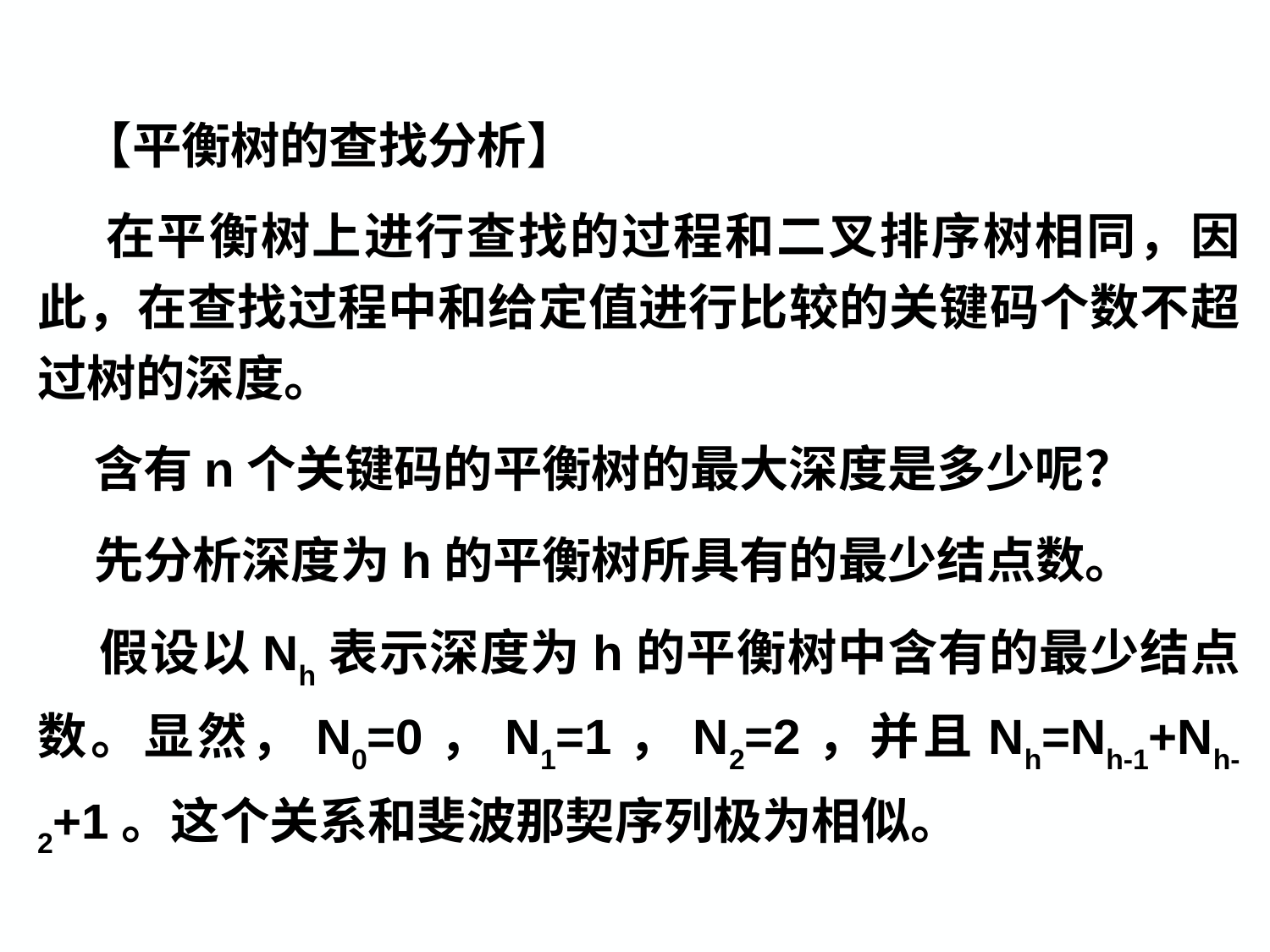

【平衡树的查找分析】
    在平衡树上进行查找的过程和二叉排序树相同，因此，在查找过程中和给定值进行比较的关键码个数不超过树的深度。
    含有n个关键码的平衡树的最大深度是多少呢？
    先分析深度为h的平衡树所具有的最少结点数。
    假设以Nh表示深度为h的平衡树中含有的最少结点数。显然，N0=0，N1=1，N2=2，并且Nh=Nh-1+Nh-2+1。这个关系和斐波那契序列极为相似。